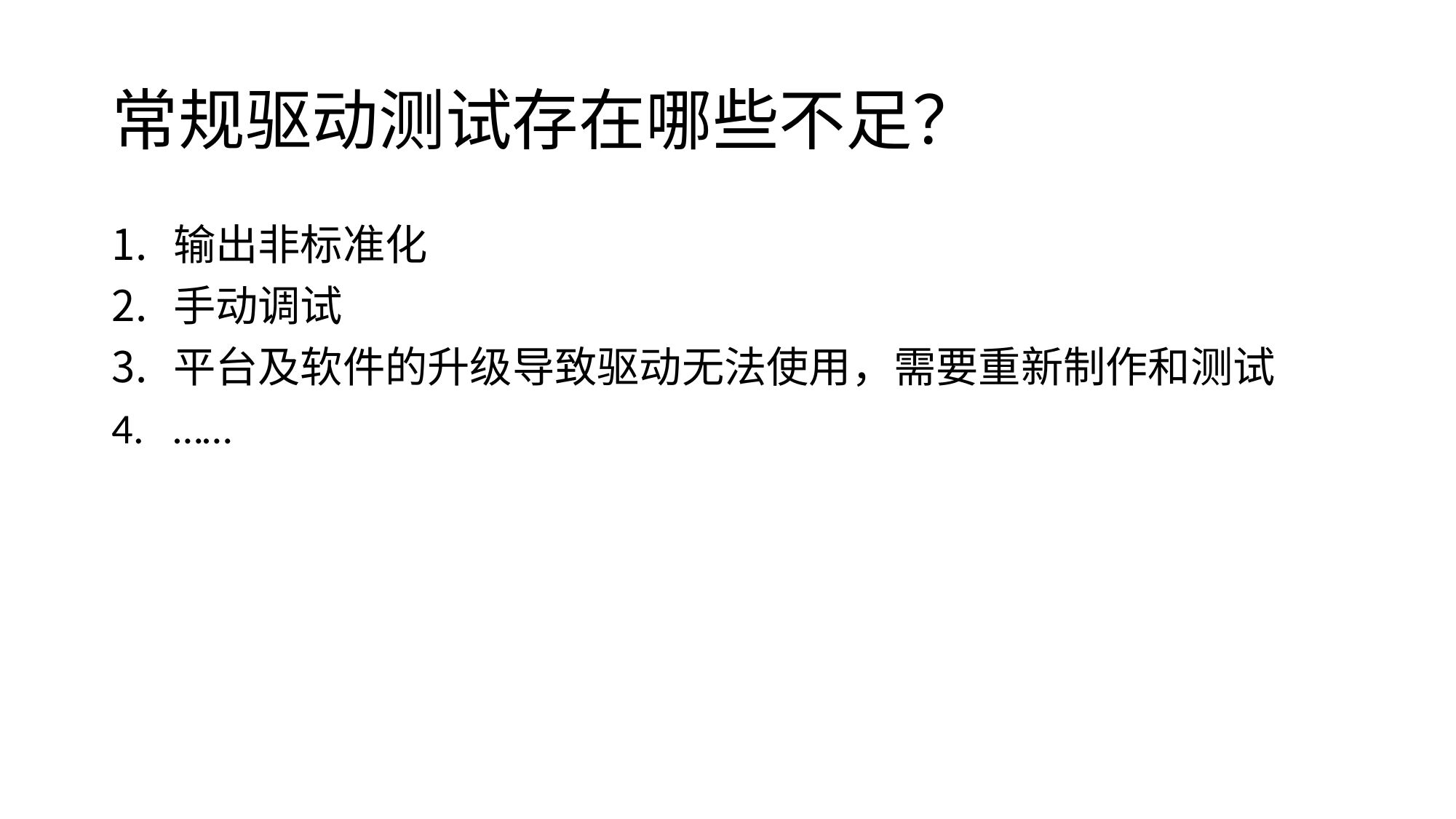

# 常规驱动测试存在哪些不足？
输出非标准化
手动调试
平台及软件的升级导致驱动无法使用，需要重新制作和测试
……